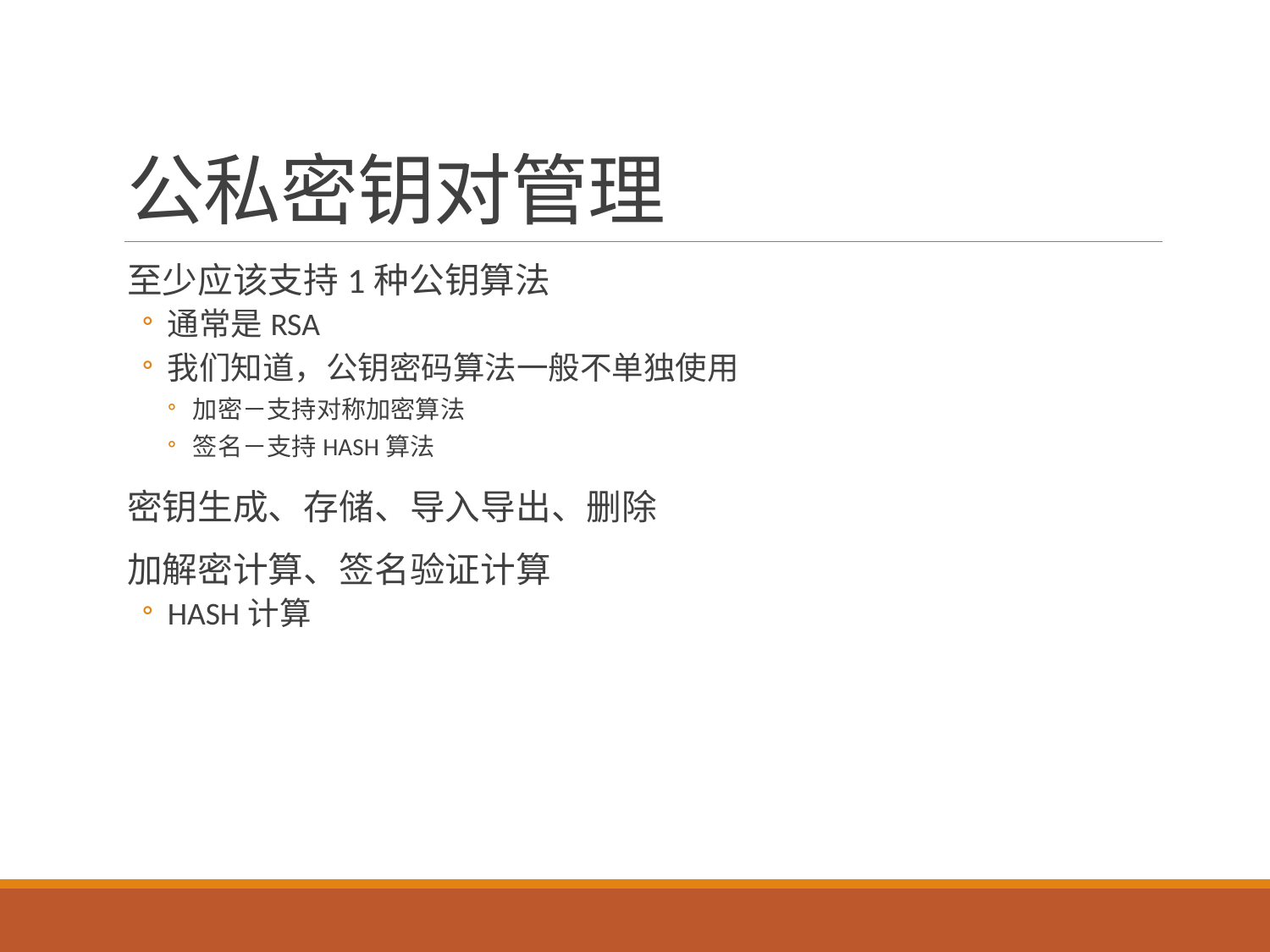

# 公私密钥对管理
至少应该支持1种公钥算法
通常是RSA
我们知道，公钥密码算法一般不单独使用
加密－支持对称加密算法
签名－支持HASH算法
密钥生成、存储、导入导出、删除
加解密计算、签名验证计算
HASH计算
10